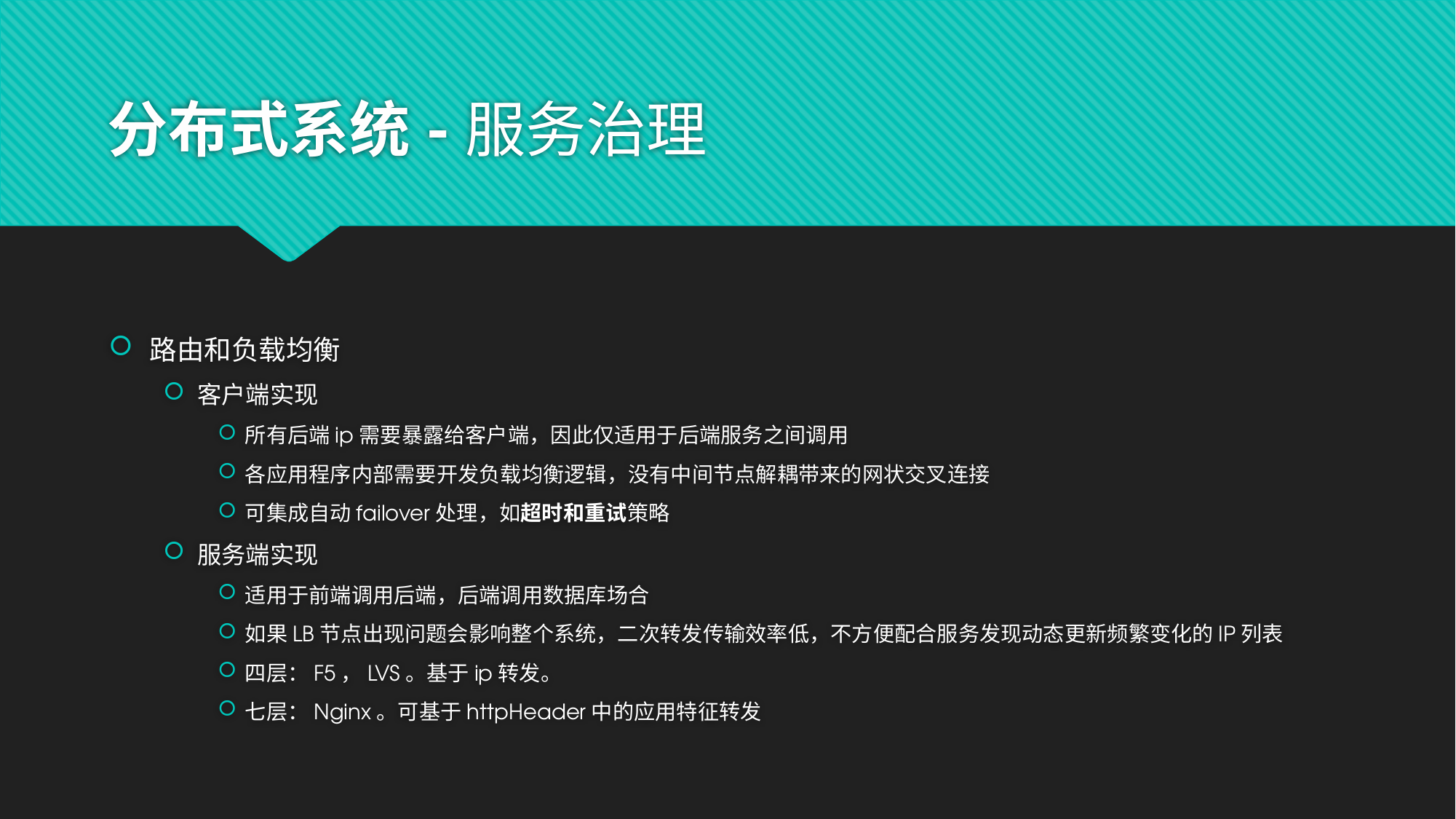

# 分布式系统-服务治理
路由和负载均衡
客户端实现
所有后端ip需要暴露给客户端，因此仅适用于后端服务之间调用
各应用程序内部需要开发负载均衡逻辑，没有中间节点解耦带来的网状交叉连接
可集成自动failover处理，如超时和重试策略
服务端实现
适用于前端调用后端，后端调用数据库场合
如果LB节点出现问题会影响整个系统，二次转发传输效率低，不方便配合服务发现动态更新频繁变化的IP列表
四层：F5，LVS。基于ip转发。
七层：Nginx。可基于httpHeader中的应用特征转发